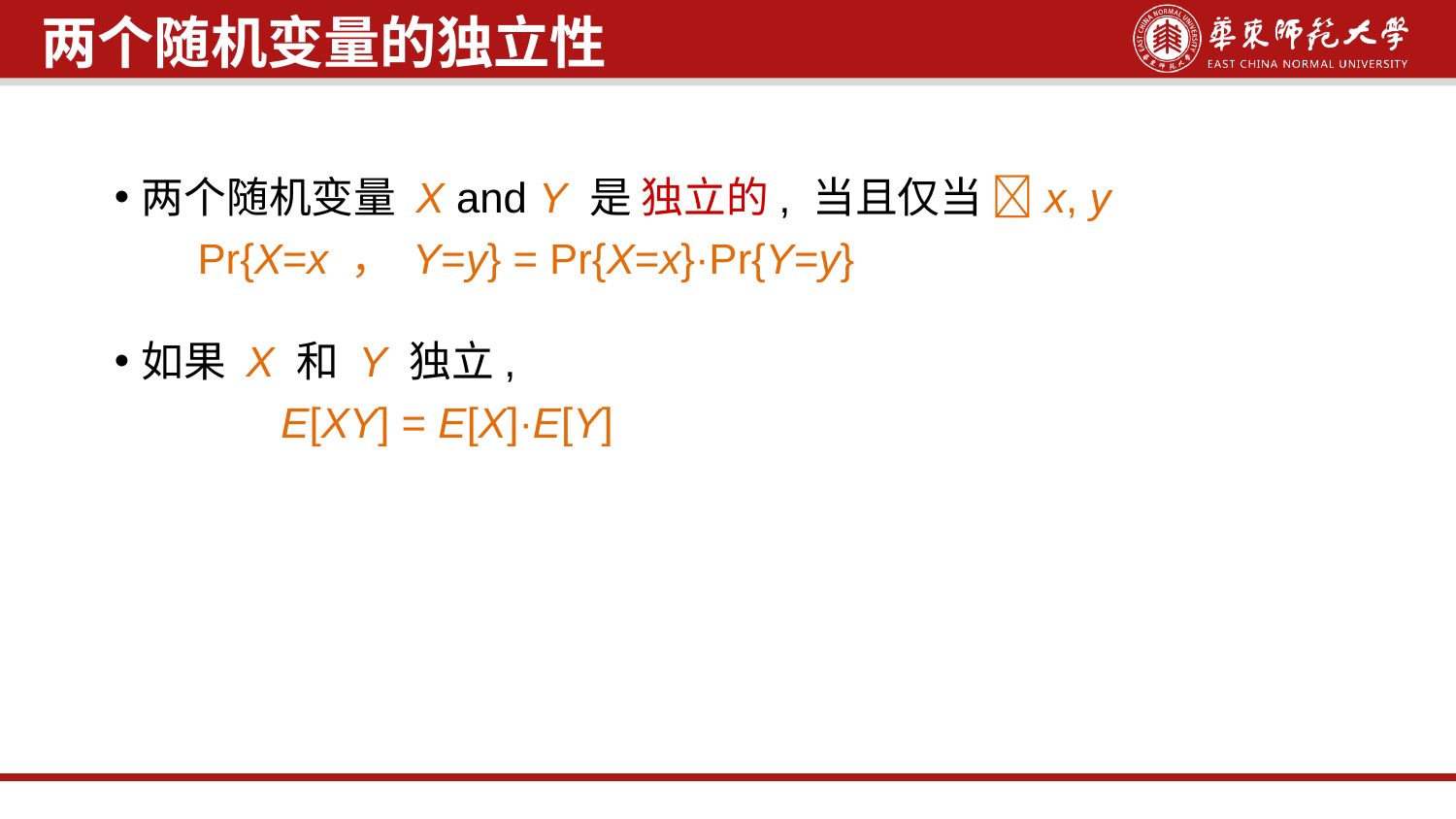

两个随机变量的独立性
两个随机变量 X and Y 是 独立的, 当且仅当 ∀x, y
       Pr{X=x ， Y=y} = Pr{X=x}·Pr{Y=y}

如果 X 和 Y 独立,
              E[XY] = E[X]·E[Y]